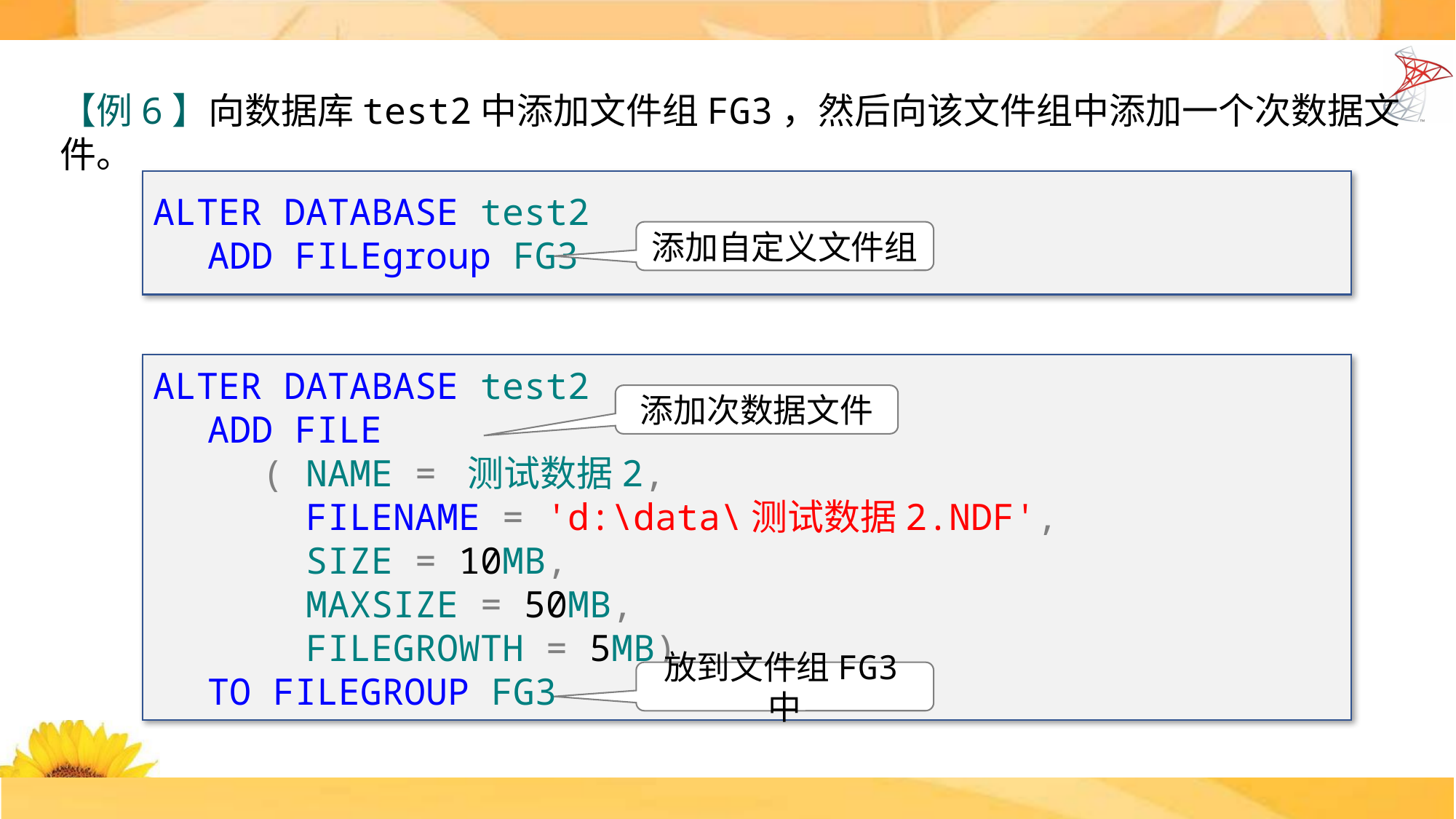

【例6】向数据库test2中添加文件组FG3，然后向该文件组中添加一个次数据文件。
ALTER DATABASE test2
ADD FILEgroup FG3
添加自定义文件组
ALTER DATABASE test2
ADD FILE
( NAME = 测试数据2,
  FILENAME = 'd:\data\测试数据2.NDF',
  SIZE = 10MB,
  MAXSIZE = 50MB,
  FILEGROWTH = 5MB)
TO FILEGROUP FG3
添加次数据文件
放到文件组FG3中